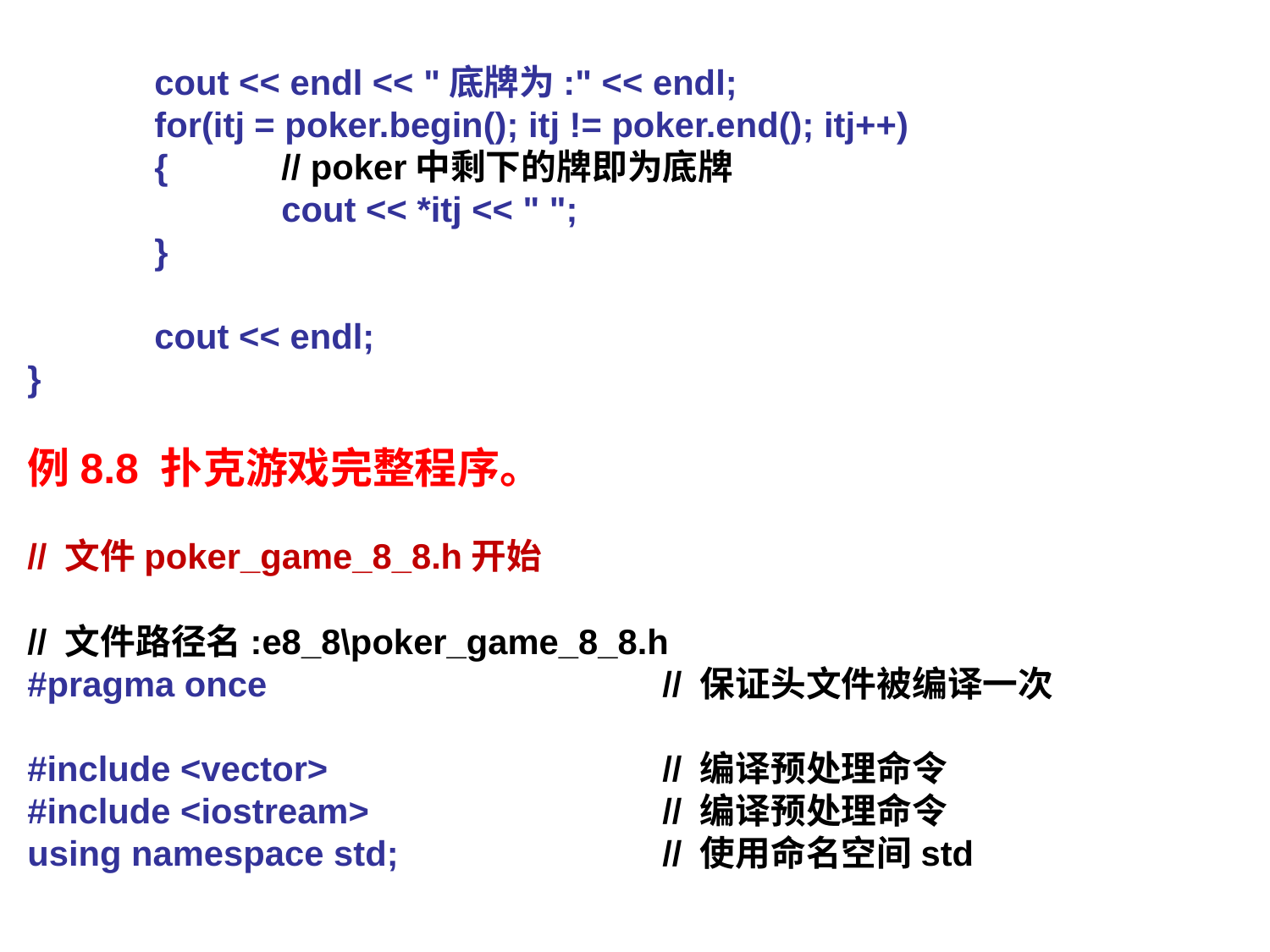

cout << endl << "底牌为:" << endl;
	for(itj = poker.begin(); itj != poker.end(); itj++)
	{ 	// poker中剩下的牌即为底牌
		cout << *itj << " ";
	}

	cout << endl;
}

例8.8 扑克游戏完整程序。

// 文件poker_game_8_8.h开始

// 文件路径名:e8_8\poker_game_8_8.h
#pragma once				// 保证头文件被编译一次

#include <vector>			// 编译预处理命令
#include <iostream>               		// 编译预处理命令
using namespace std;			// 使用命名空间std